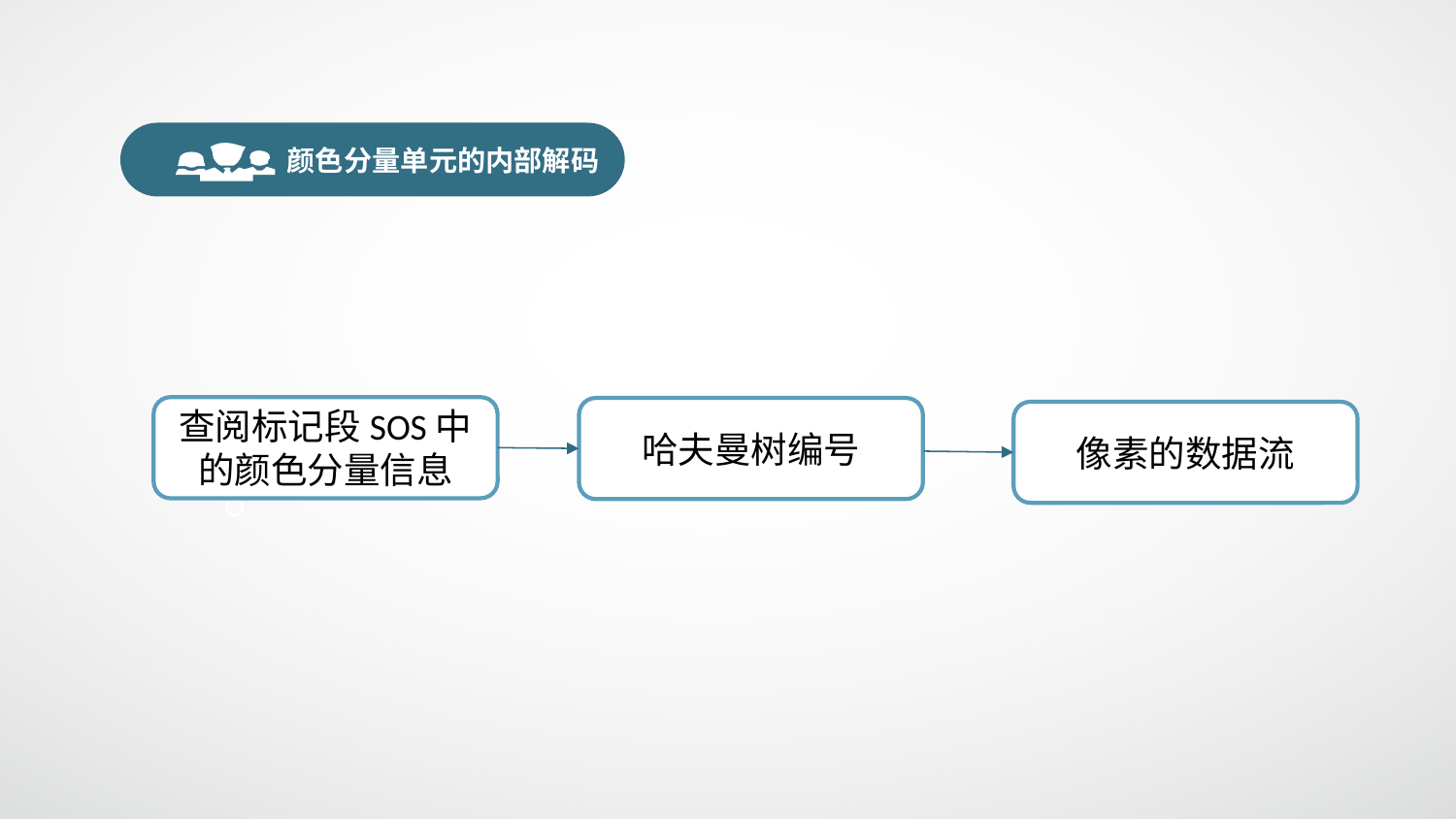

颜色分量单元的内部解码

查阅标记段SOS中的颜色分量信息
哈夫曼树编号
像素的数据流